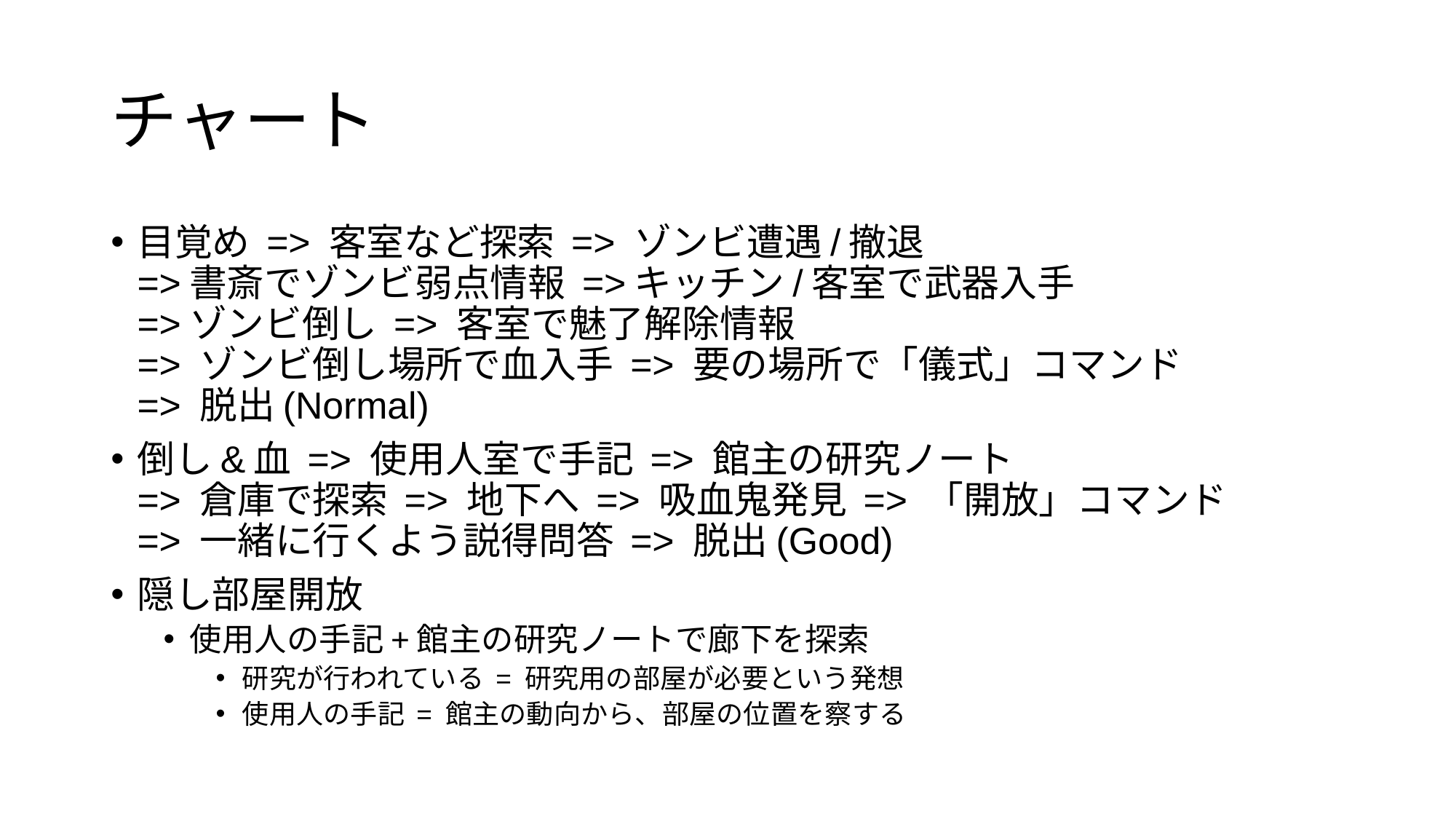

# チャート
目覚め => 客室など探索 => ゾンビ遭遇/撤退
=>書斎でゾンビ弱点情報 =>キッチン/客室で武器入手
=>ゾンビ倒し => 客室で魅了解除情報
=> ゾンビ倒し場所で血入手 => 要の場所で「儀式」コマンド
=> 脱出(Normal)
倒し&血 => 使用人室で手記 => 館主の研究ノート
=> 倉庫で探索 => 地下へ => 吸血鬼発見 => 「開放」コマンド
=> 一緒に行くよう説得問答 => 脱出(Good)
隠し部屋開放
使用人の手記+館主の研究ノートで廊下を探索
研究が行われている = 研究用の部屋が必要という発想
使用人の手記 = 館主の動向から、部屋の位置を察する